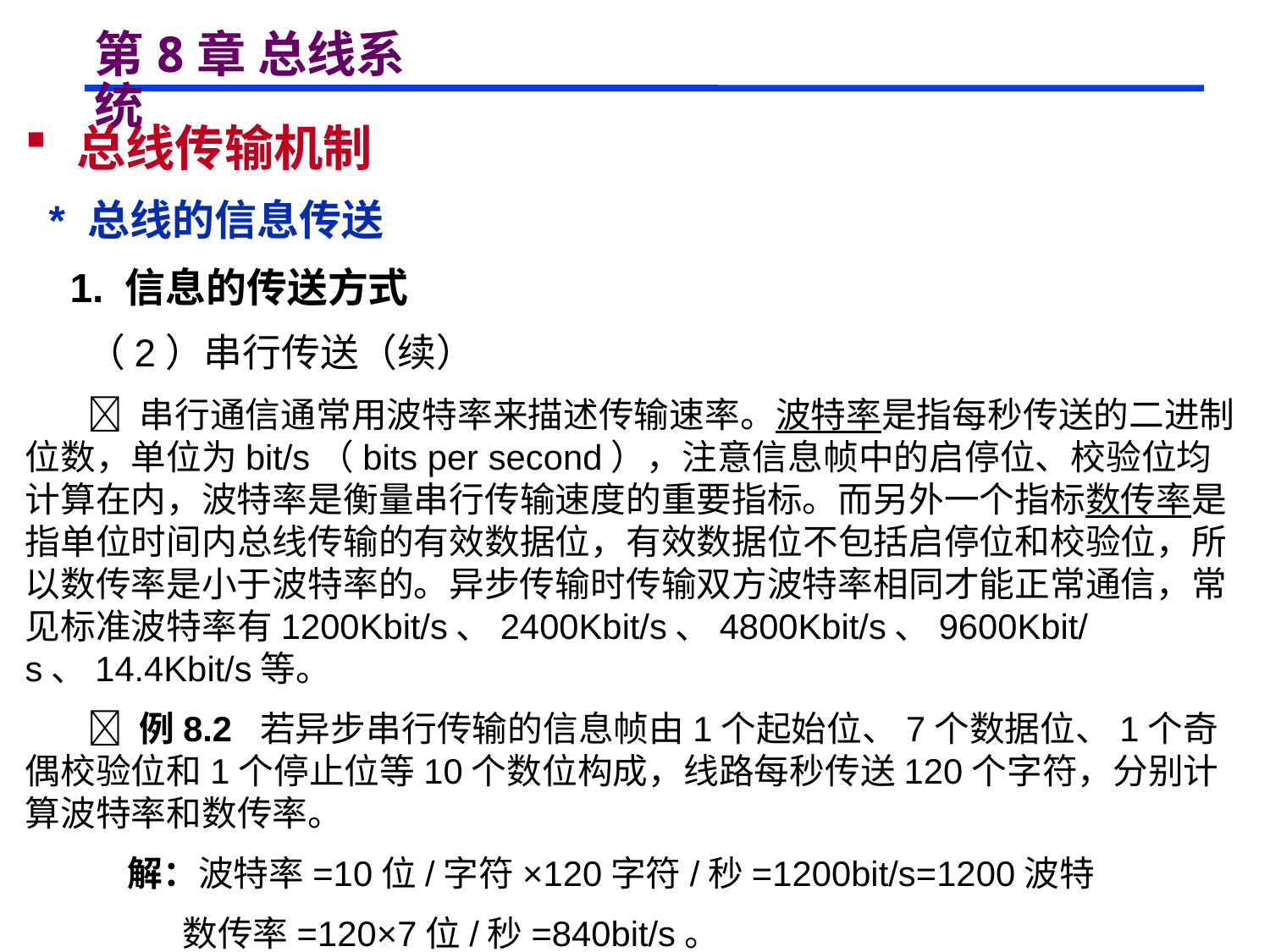

# 第8章 总线系统
 总线传输机制
  * 总线的信息传送
    1. 信息的传送方式
      （2）串行传送（续）
        ♦ 串行通信通常用波特率来描述传输速率。波特率是指每秒传送的二进制位数，单位为bit/s（bits per second），注意信息帧中的启停位、校验位均计算在内，波特率是衡量串行传输速度的重要指标。而另外一个指标数传率是指单位时间内总线传输的有效数据位，有效数据位不包括启停位和校验位，所以数传率是小于波特率的。异步传输时传输双方波特率相同才能正常通信，常见标准波特率有1200Kbit/s、2400Kbit/s、4800Kbit/s、9600Kbit/s、14.4Kbit/s等。
        ♦ 例8.2  若异步串行传输的信息帧由1个起始位、7个数据位、1个奇偶校验位和1个停止位等10个数位构成，线路每秒传送120个字符，分别计算波特率和数传率。
            解：波特率=10位/字符×120字符/秒=1200bit/s=1200波特
                   数传率=120×7位/秒=840bit/s。